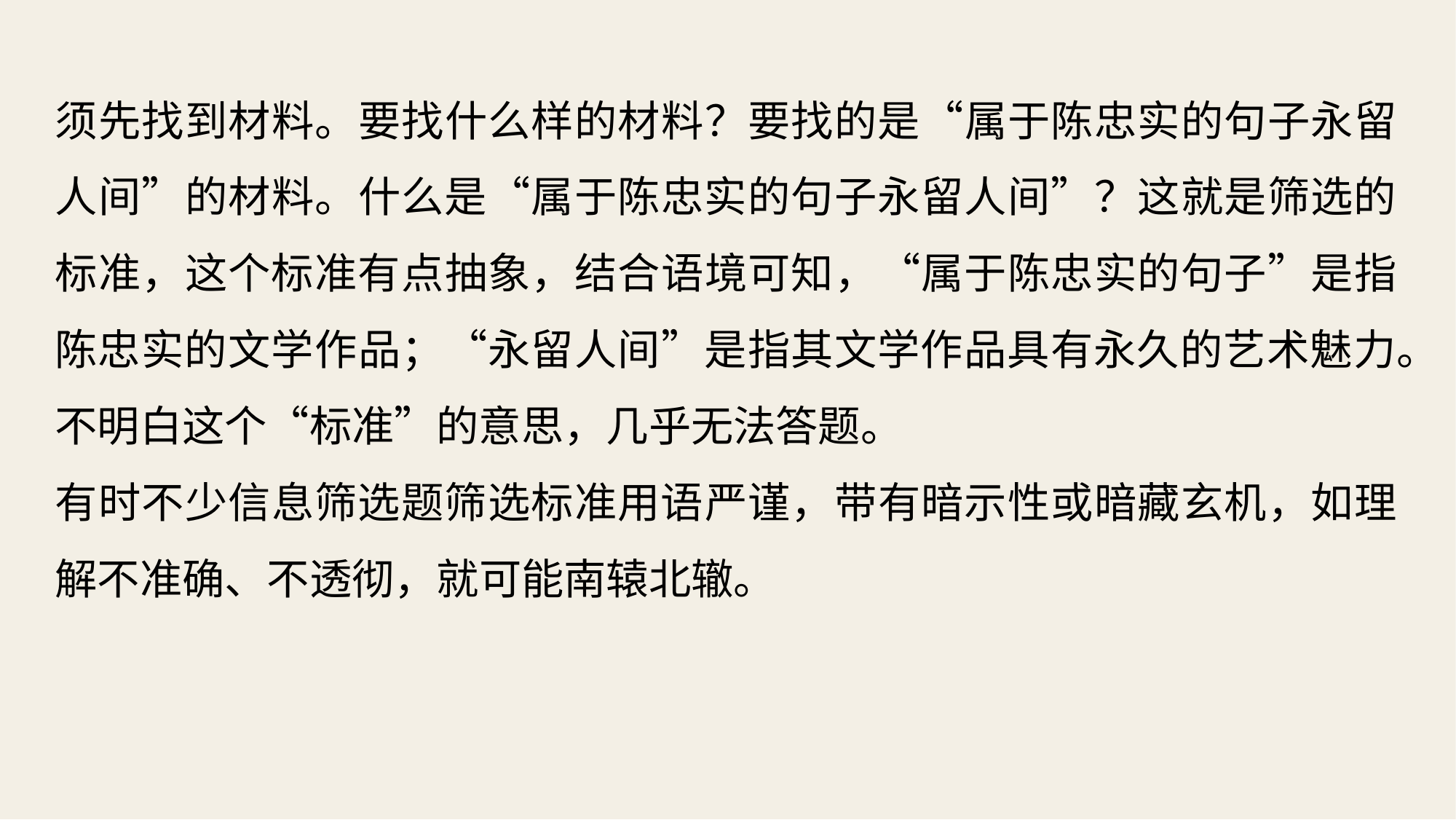

须先找到材料。要找什么样的材料？要找的是“属于陈忠实的句子永留人间”的材料。什么是“属于陈忠实的句子永留人间”？这就是筛选的标准，这个标准有点抽象，结合语境可知，“属于陈忠实的句子”是指陈忠实的文学作品；“永留人间”是指其文学作品具有永久的艺术魅力。不明白这个“标准”的意思，几乎无法答题。
有时不少信息筛选题筛选标准用语严谨，带有暗示性或暗藏玄机，如理解不准确、不透彻，就可能南辕北辙。